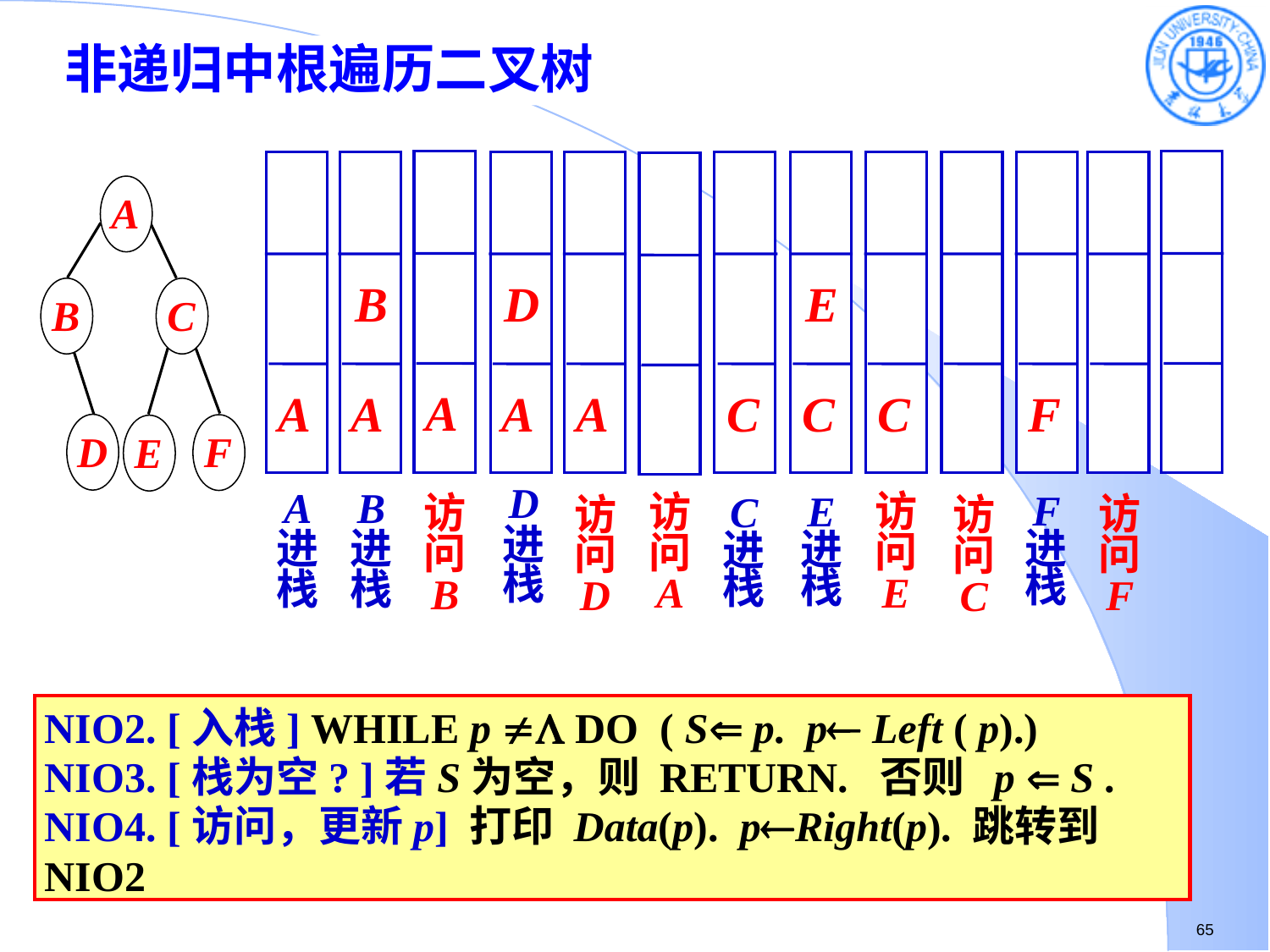

非递归中根遍历二叉树

A

B

A

D

A

A

E

C

C

F

A
C
D
进
栈
A
进
栈
B
进
栈
访
问
E
访
问
A
F
进
栈
E
进
栈
访
问
B
访
问
F
访
问
D
C
进
栈
访
问
C

A

B

C

D

F

E
NIO2. [入栈] WHILE p ≠Λ DO  ( S⇐ p.  p← Left ( p).)
NIO3. [栈为空? ]若S为空，则 RETURN.  否则  p ⇐ S .
NIO4. [访问，更新p] 打印 Data(p).  p←Right(p). 跳转到NIO2